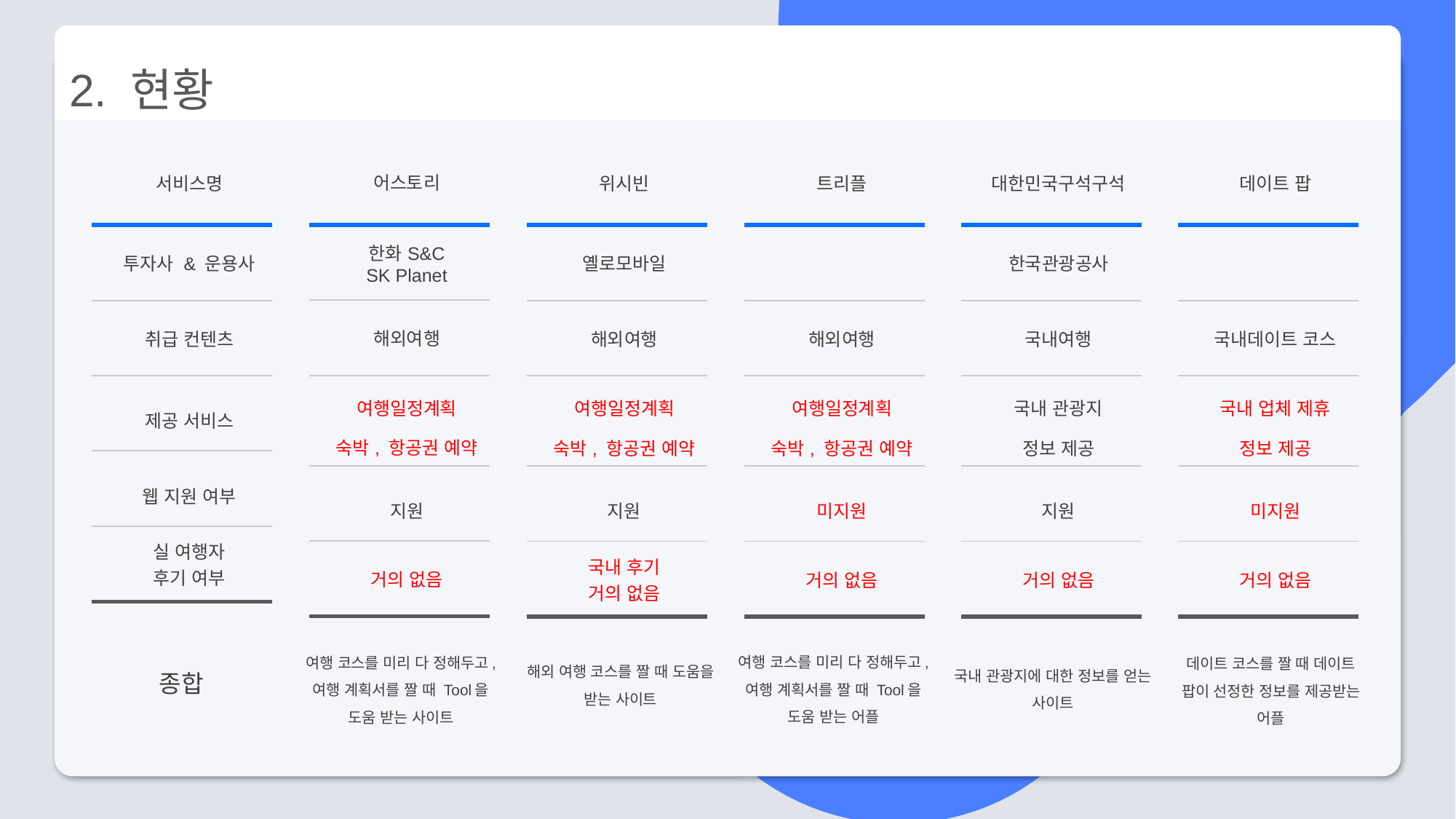

2. 현황

| 어스토리 |
| --- |
| 한화S&C SK Planet |
| 해외여행 |
| 여행일정계획 숙박, 항공권 예약 |
| 지원 |
| 거의 없음 |
|  |
| 위시빈 |
| --- |
| 옐로모바일 |
| 해외여행 |
| 여행일정계획 숙박, 항공권 예약 |
| 지원 |
| 국내 후기 거의 없음 |
|  |
| 트리플 |
| --- |
|  |
| 해외여행 |
| 여행일정계획 숙박, 항공권 예약 |
| 미지원 |
| 거의 없음 |
|  |
| 대한민국구석구석 |
| --- |
| 한국관광공사 |
| 국내여행 |
| 국내 관광지 정보 제공 |
| 지원 |
| 거의 없음 |
|  |
| 데이트 팝 |
| --- |
|  |
| 국내데이트 코스 |
| 국내 업체 제휴 정보 제공 |
| 미지원 |
| 거의 없음 |
|  |
| 서비스명 |
| --- |
| 투자사 & 운용사 |
| 취급 컨텐츠 |
| 제공 서비스 |
| 웹 지원 여부 |
| 실 여행자 후기 여부 |
|  |
여행 코스를 미리 다 정해두고,
여행 계획서를 짤 때 Tool을 도움 받는 어플
여행 코스를 미리 다 정해두고,
여행 계획서를 짤 때 Tool을 도움 받는 사이트
데이트 코스를 짤 때 데이트 팝이 선정한 정보를 제공받는 어플
해외 여행 코스를 짤 때 도움을 받는 사이트
종합
국내 관광지에 대한 정보를 얻는 사이트